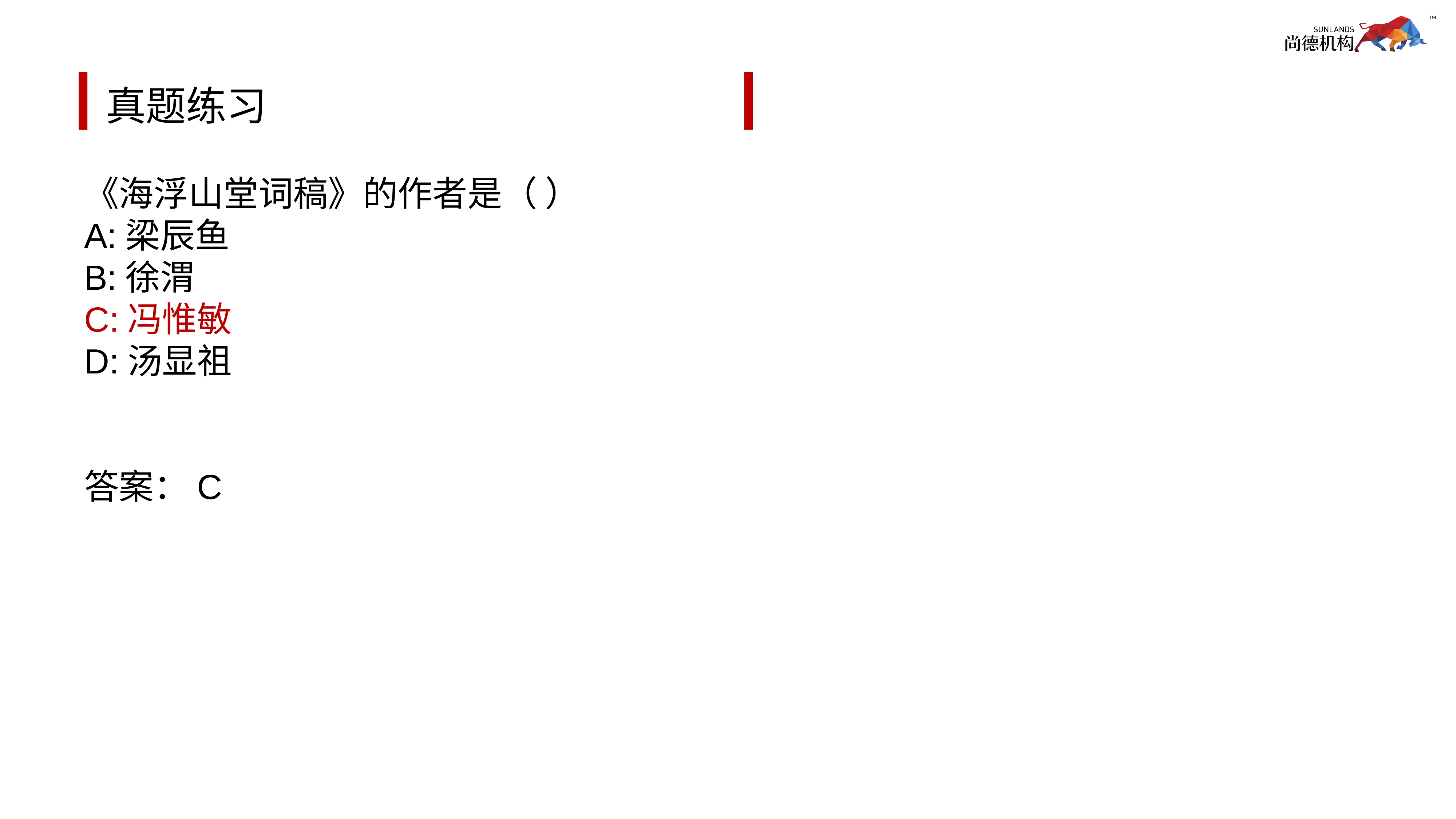

# 真题练习
《海浮山堂词稿》的作者是（ ）
A:梁辰鱼
B:徐渭
C:冯惟敏
D:汤显祖

答案：C